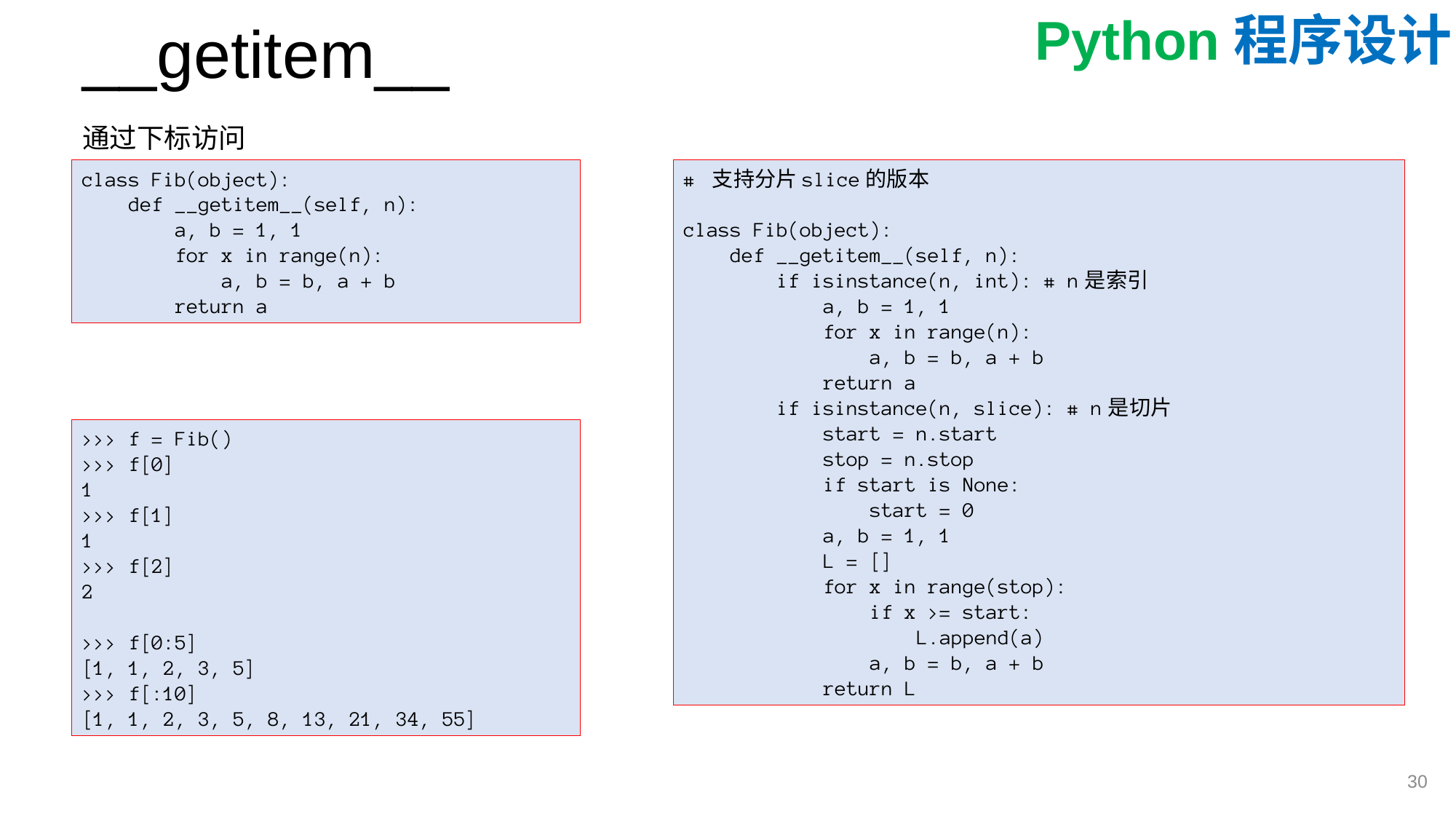

# __getitem__
通过下标访问
# 支持分片slice的版本

class Fib(object):
    def __getitem__(self, n):
        if isinstance(n, int): # n是索引
            a, b = 1, 1
            for x in range(n):
                a, b = b, a + b
            return a
        if isinstance(n, slice): # n是切片
            start = n.start
            stop = n.stop
            if start is None:
                start = 0
            a, b = 1, 1
            L = []
            for x in range(stop):
                if x >= start:
                    L.append(a)
                a, b = b, a + b
            return L
class Fib(object):
    def __getitem__(self, n):
        a, b = 1, 1
        for x in range(n):
            a, b = b, a + b
        return a
>>> f = Fib()
>>> f[0]
1
>>> f[1]
1
>>> f[2]
2

>>> f[0:5]
[1, 1, 2, 3, 5]
>>> f[:10]
[1, 1, 2, 3, 5, 8, 13, 21, 34, 55]
30